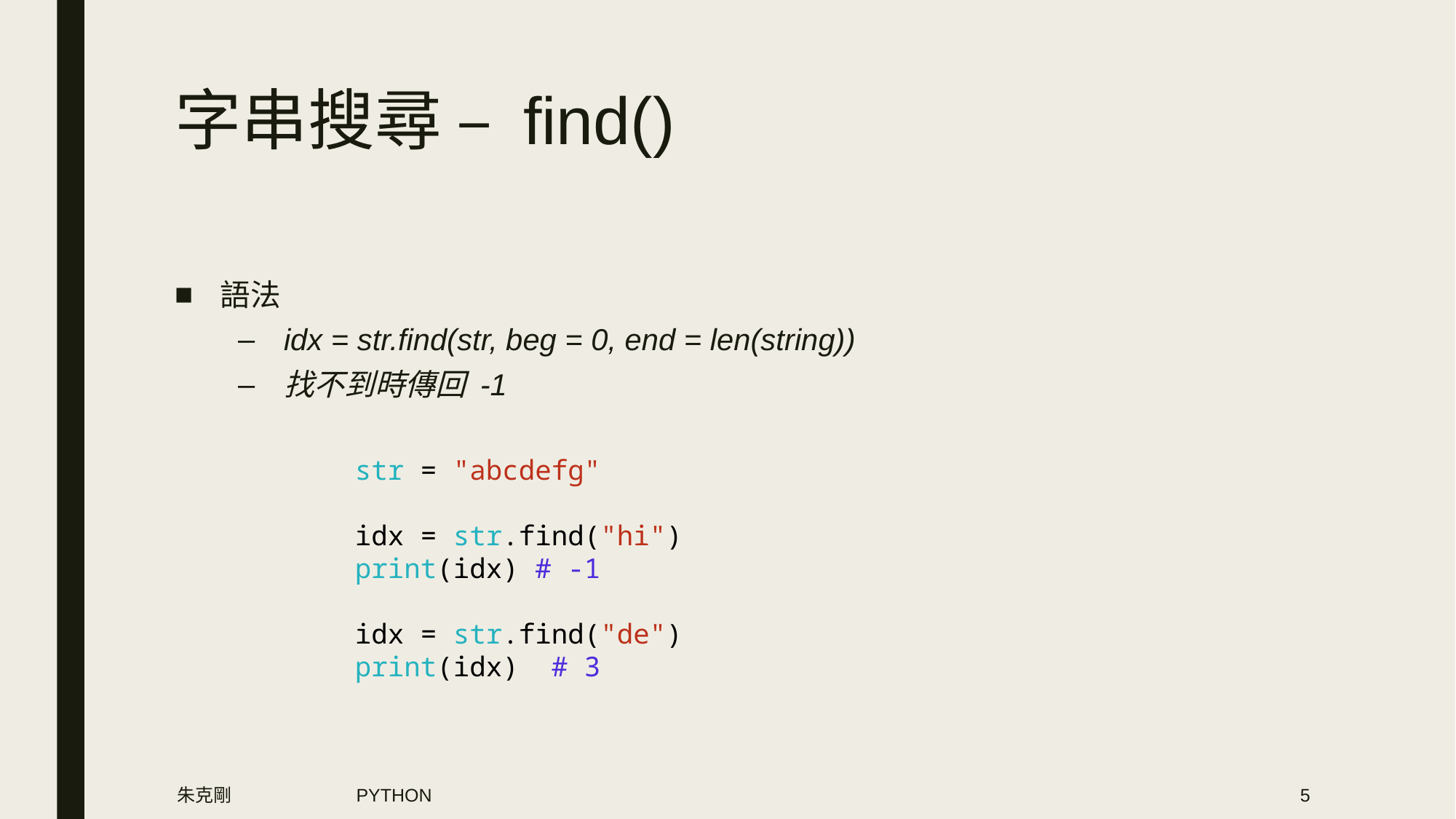

# 字串搜尋 – find()
語法
idx = str.find(str, beg = 0, end = len(string))
找不到時傳回 -1
str = "abcdefg"

idx = str.find("hi")
print(idx) # -1

idx = str.find("de")
print(idx)  # 3
朱克剛
PYTHON
5